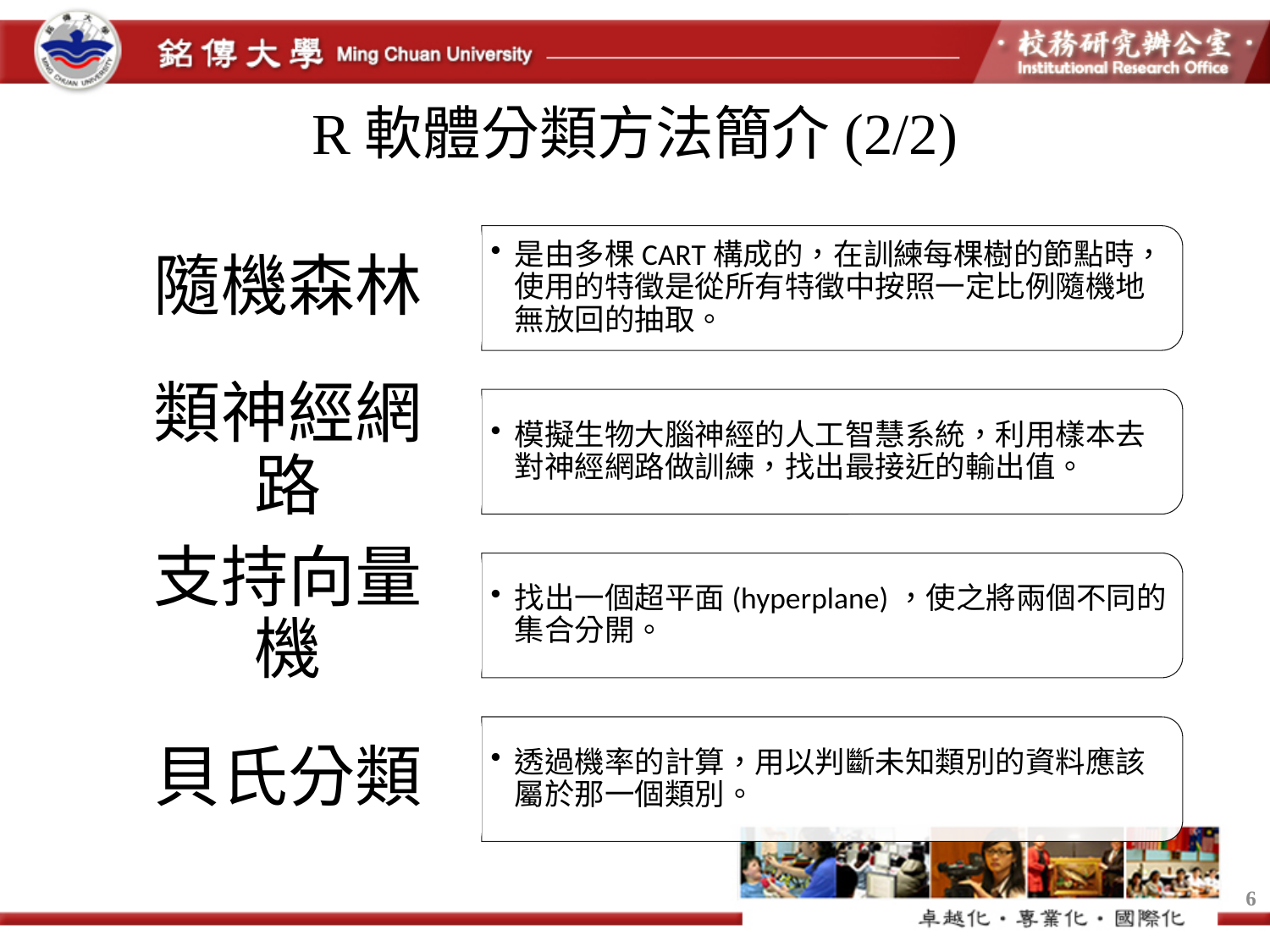

# R軟體分類方法簡介(2/2)
是由多棵CART構成的，在訓練每棵樹的節點時，使用的特徵是從所有特徵中按照一定比例隨機地無放回的抽取。
隨機森林
模擬生物大腦神經的人工智慧系統，利用樣本去對神經網路做訓練，找出最接近的輸出值。
類神經網路
找出一個超平面(hyperplane)，使之將兩個不同的集合分開。
支持向量機
透過機率的計算，用以判斷未知類別的資料應該屬於那一個類別。
貝氏分類
6